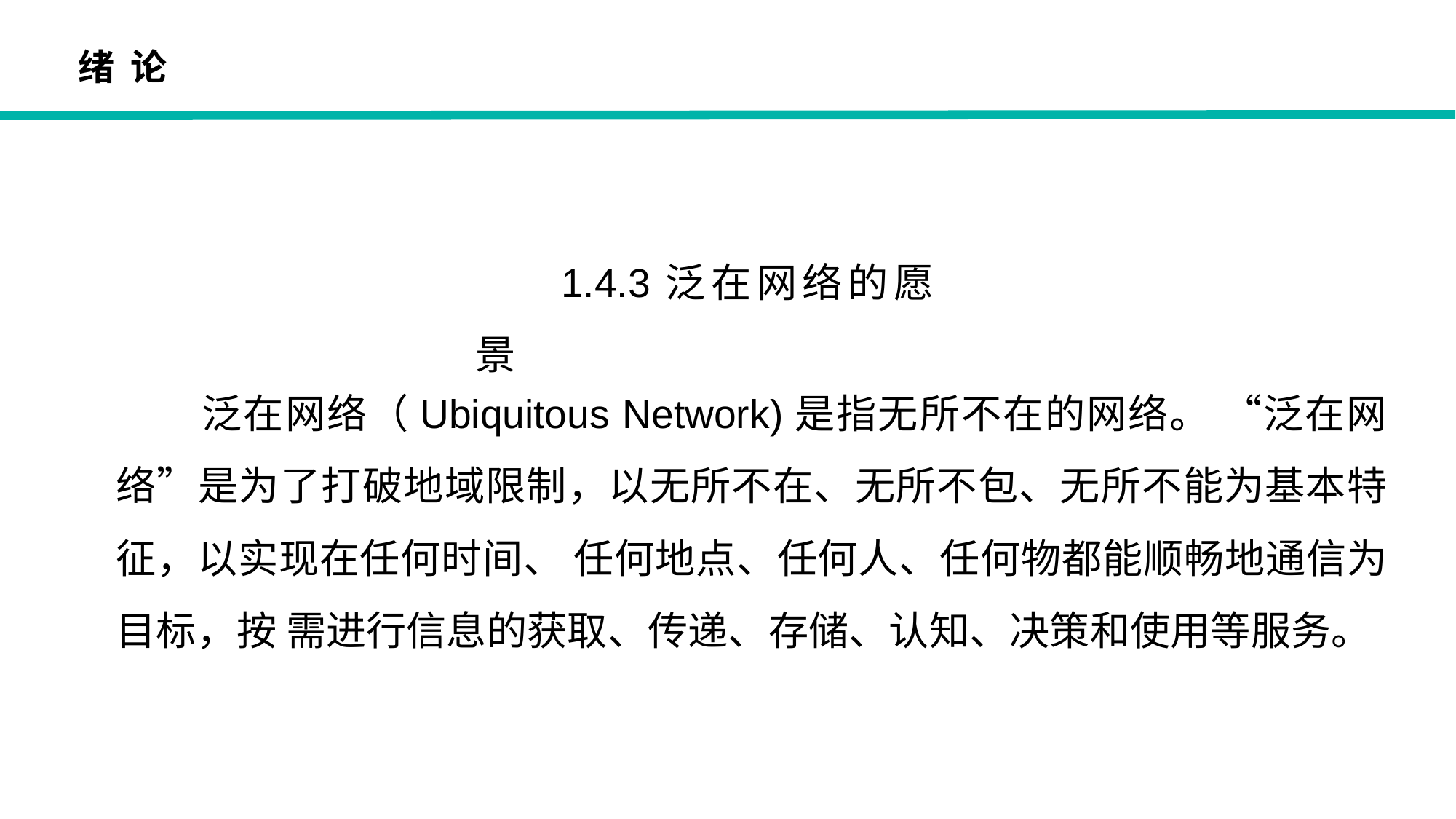

1.4.3泛在网络的愿景
泛在网络（Ubiquitous Network)是指无所不在的网络。 “泛在网络”是为了打破地域限制，以无所不在、无所不包、无所不能为基本特征，以实现在任何时间、 任何地点、任何人、任何物都能顺畅地通信为目标，按 需进行信息的获取、传递、存储、认知、决策和使用等服务。